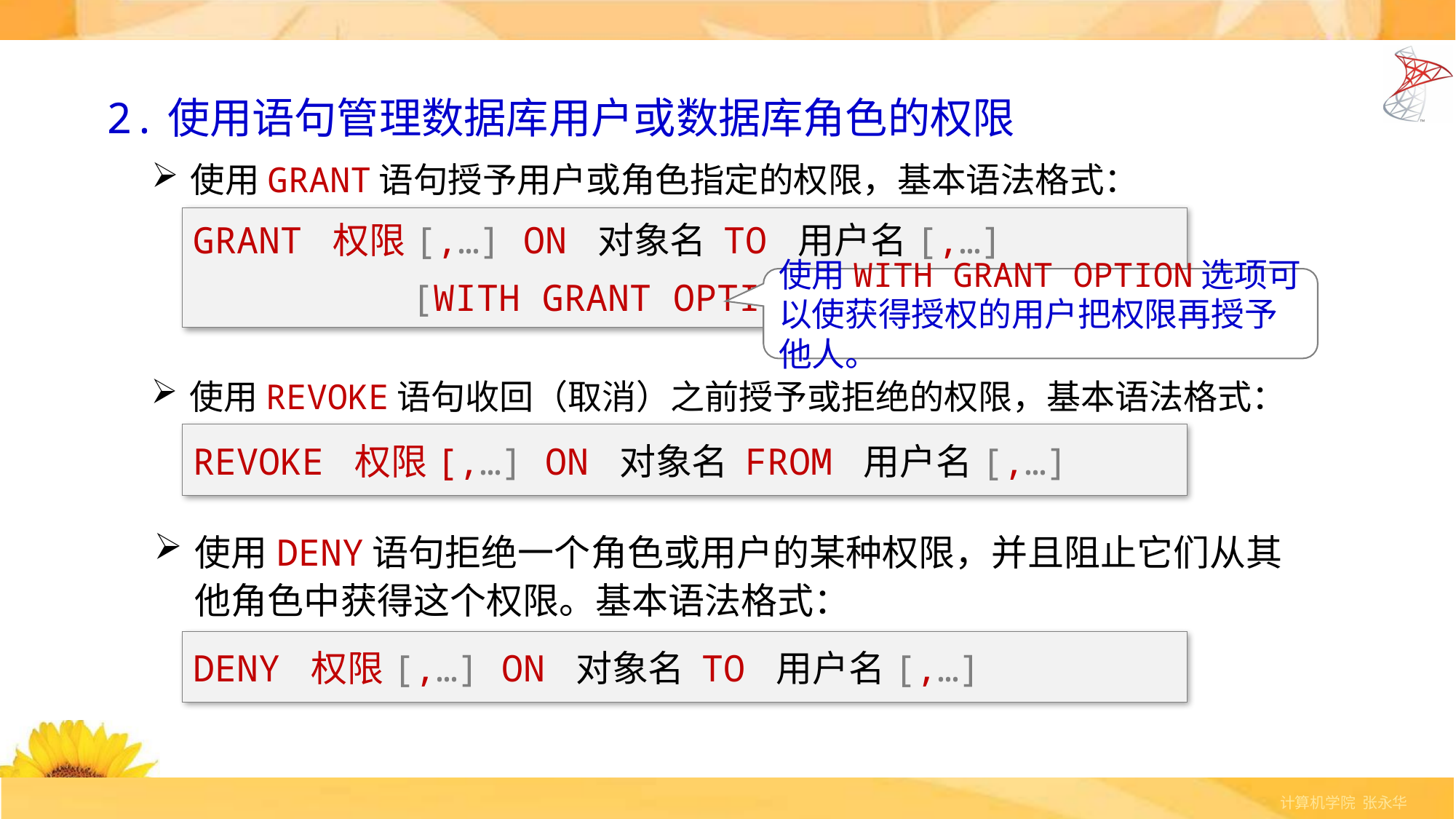

2.使用语句管理数据库用户或数据库角色的权限
使用GRANT语句授予用户或角色指定的权限，基本语法格式：
GRANT 权限[,…] ON 对象名 TO 用户名[,…]
          [WITH GRANT OPTION]
使用WITH GRANT OPTION选项可以使获得授权的用户把权限再授予他人。
使用REVOKE语句收回（取消）之前授予或拒绝的权限，基本语法格式：
REVOKE 权限[,…] ON 对象名 FROM 用户名[,…]
使用DENY语句拒绝一个角色或用户的某种权限，并且阻止它们从其他角色中获得这个权限。基本语法格式：
DENY 权限[,…] ON 对象名 TO 用户名[,…]